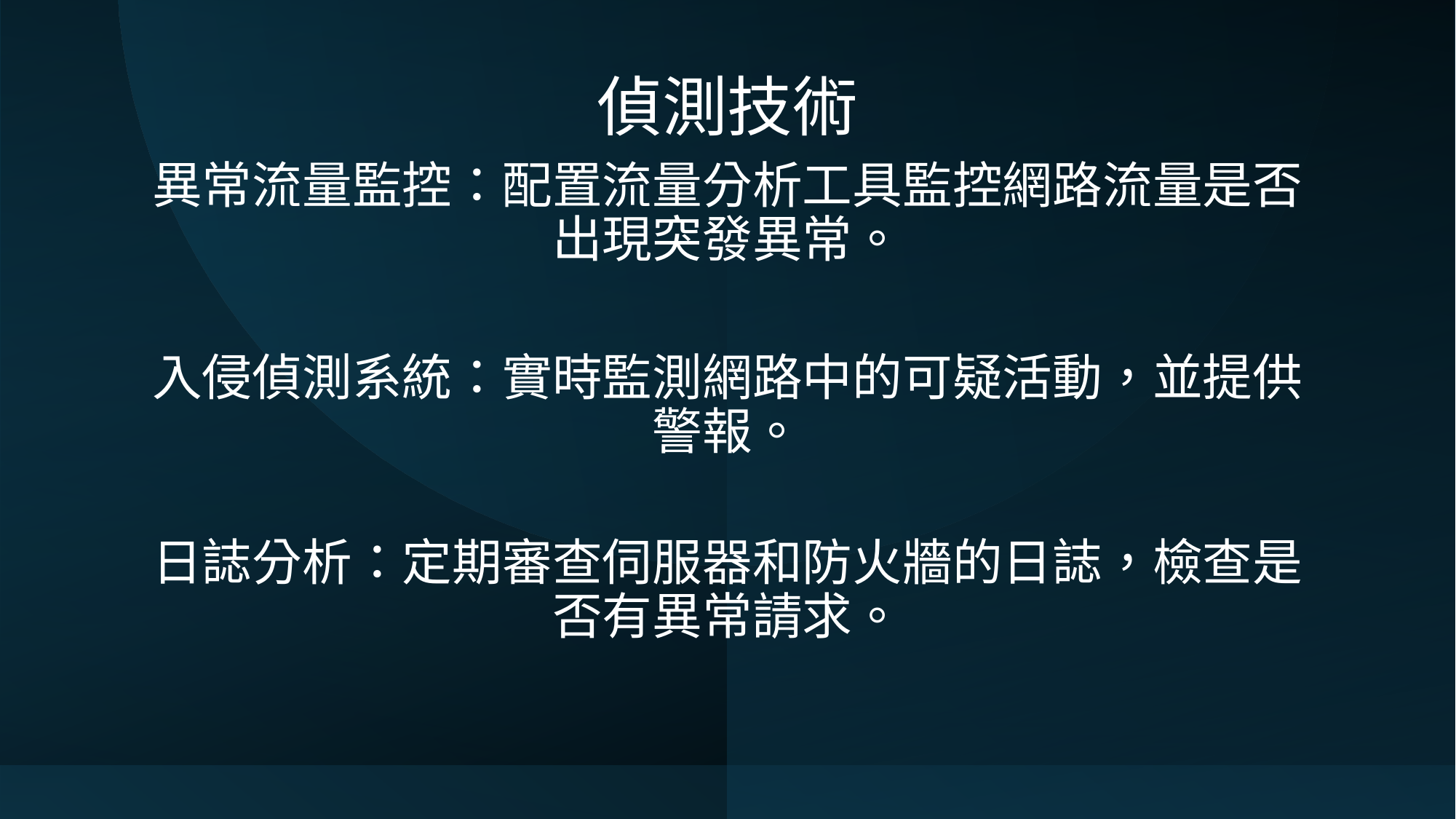

偵測技術
異常流量監控：配置流量分析工具監控網路流量是否出現突發異常。

入侵偵測系統：實時監測網路中的可疑活動，並提供警報。

日誌分析：定期審查伺服器和防火牆的日誌，檢查是否有異常請求。